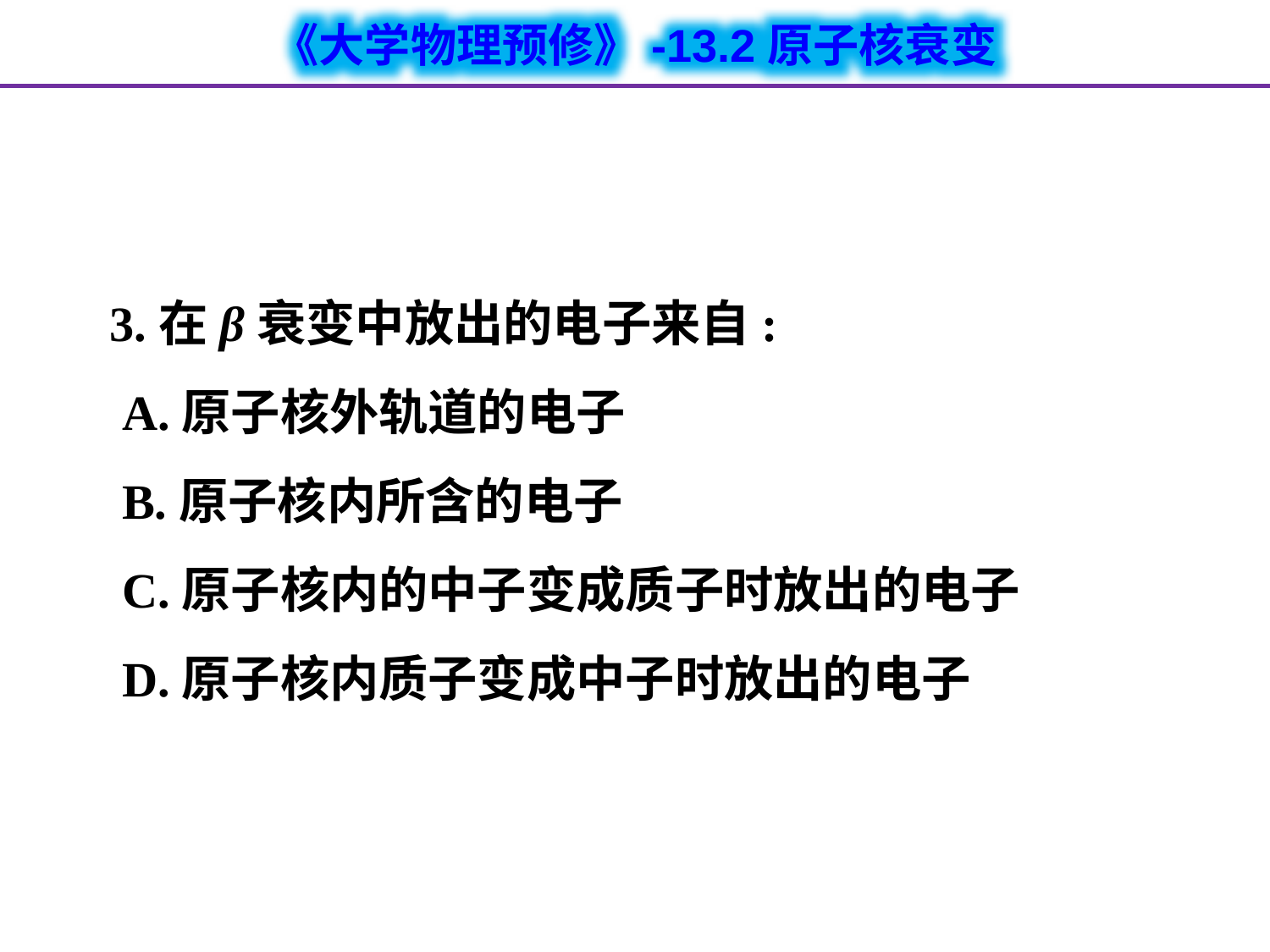

3.在β衰变中放出的电子来自:
  A.原子核外轨道的电子
  B.原子核内所含的电子
  C.原子核内的中子变成质子时放出的电子
  D.原子核内质子变成中子时放出的电子